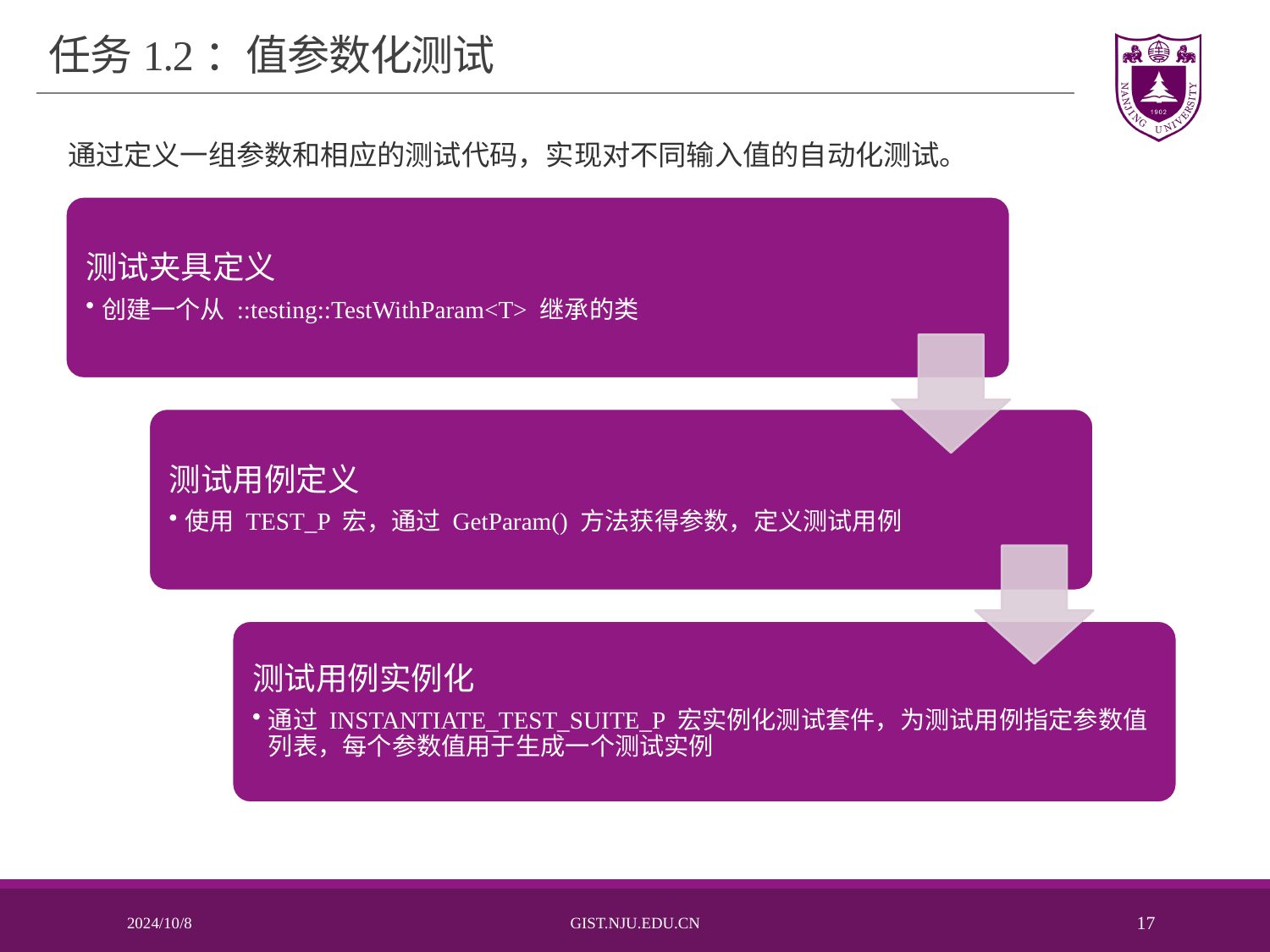

# 任务1.2：值参数化测试
通过定义一组参数和相应的测试代码，实现对不同输入值的自动化测试。
测试夹具定义
创建一个从 ::testing::TestWithParam<T> 继承的类
测试用例定义
使用 TEST_P 宏，通过 GetParam() 方法获得参数，定义测试用例
测试用例实例化
通过 INSTANTIATE_TEST_SUITE_P 宏实例化测试套件，为测试用例指定参数值列表，每个参数值用于生成一个测试实例

//测试夹具定义
//测试用例定义
2024/10/8
Gist.nju.edu.cn
17